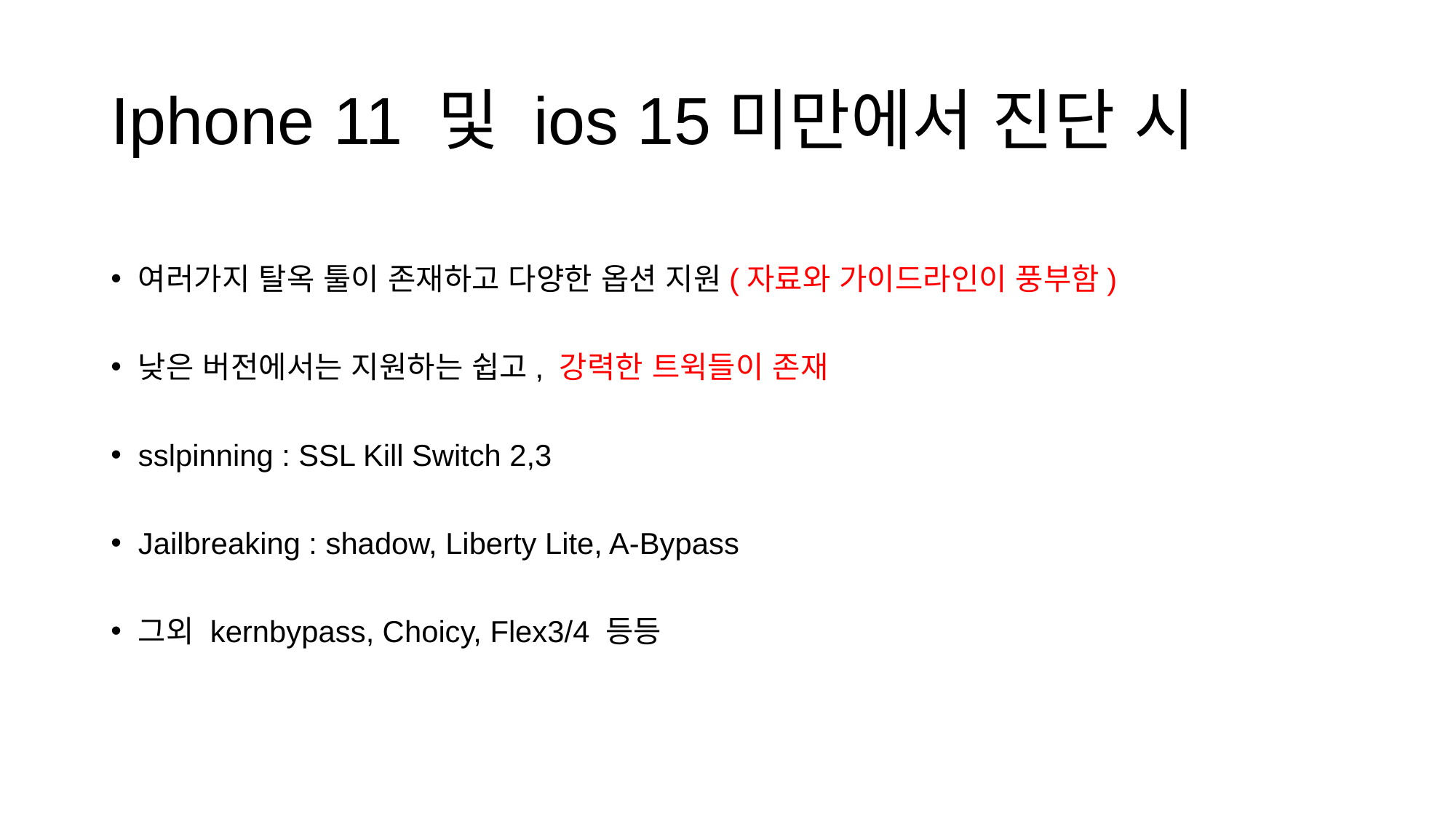

# Iphone 11 및 ios 15미만에서 진단 시
여러가지 탈옥 툴이 존재하고 다양한 옵션 지원(자료와 가이드라인이 풍부함)
낮은 버전에서는 지원하는 쉽고, 강력한 트윅들이 존재
sslpinning : SSL Kill Switch 2,3
Jailbreaking : shadow, Liberty Lite, A-Bypass
그외 kernbypass, Choicy, Flex3/4 등등